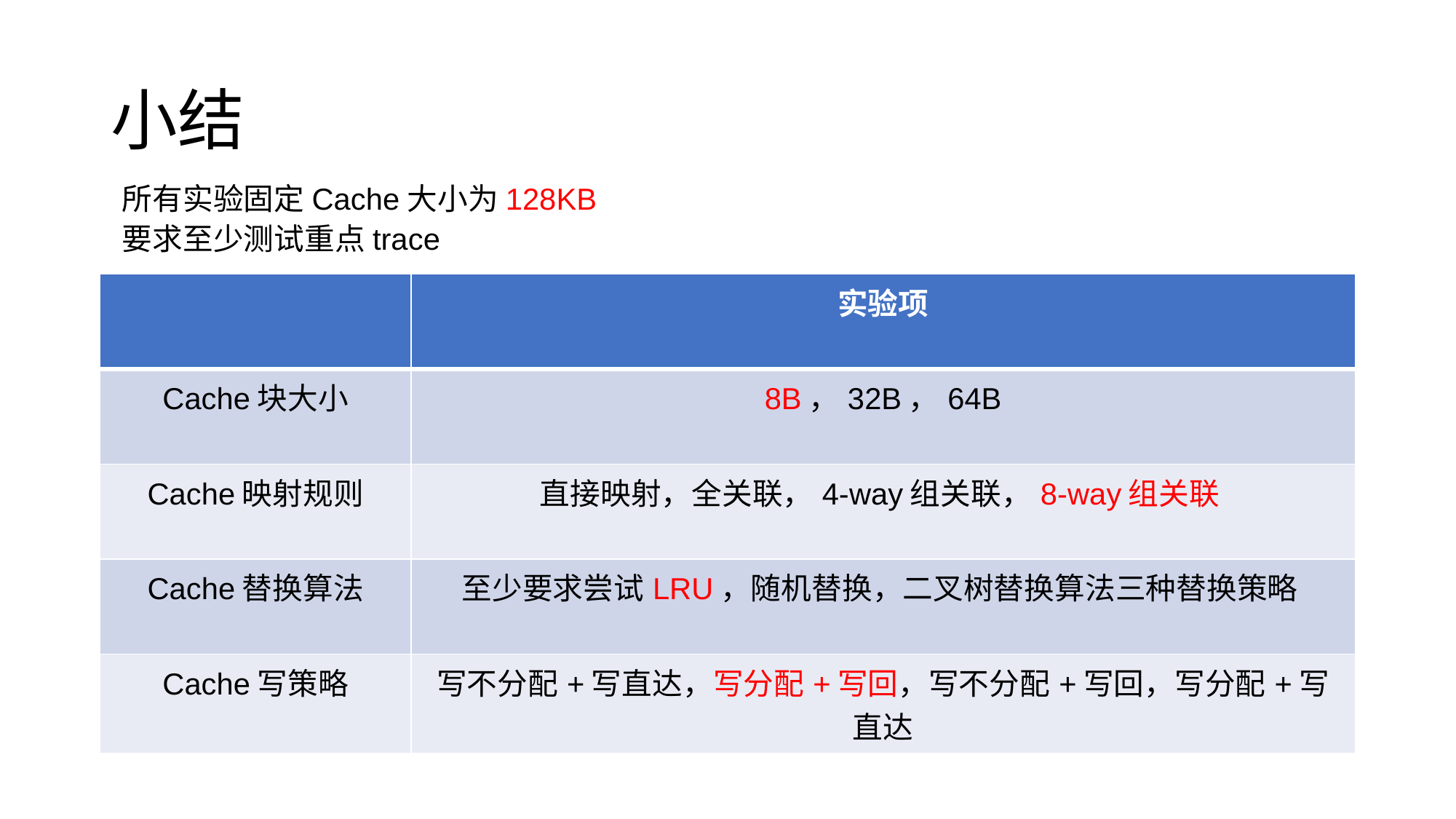

# 小结
所有实验固定Cache大小为128KB
要求至少测试重点trace
|  | 实验项 |
| --- | --- |
| Cache块大小 | 8B，32B，64B |
| Cache映射规则 | 直接映射，全关联，4-way组关联，8-way组关联 |
| Cache替换算法 | 至少要求尝试LRU，随机替换，二叉树替换算法三种替换策略 |
| Cache写策略 | 写不分配+写直达，写分配+写回，写不分配+写回，写分配+写直达 |